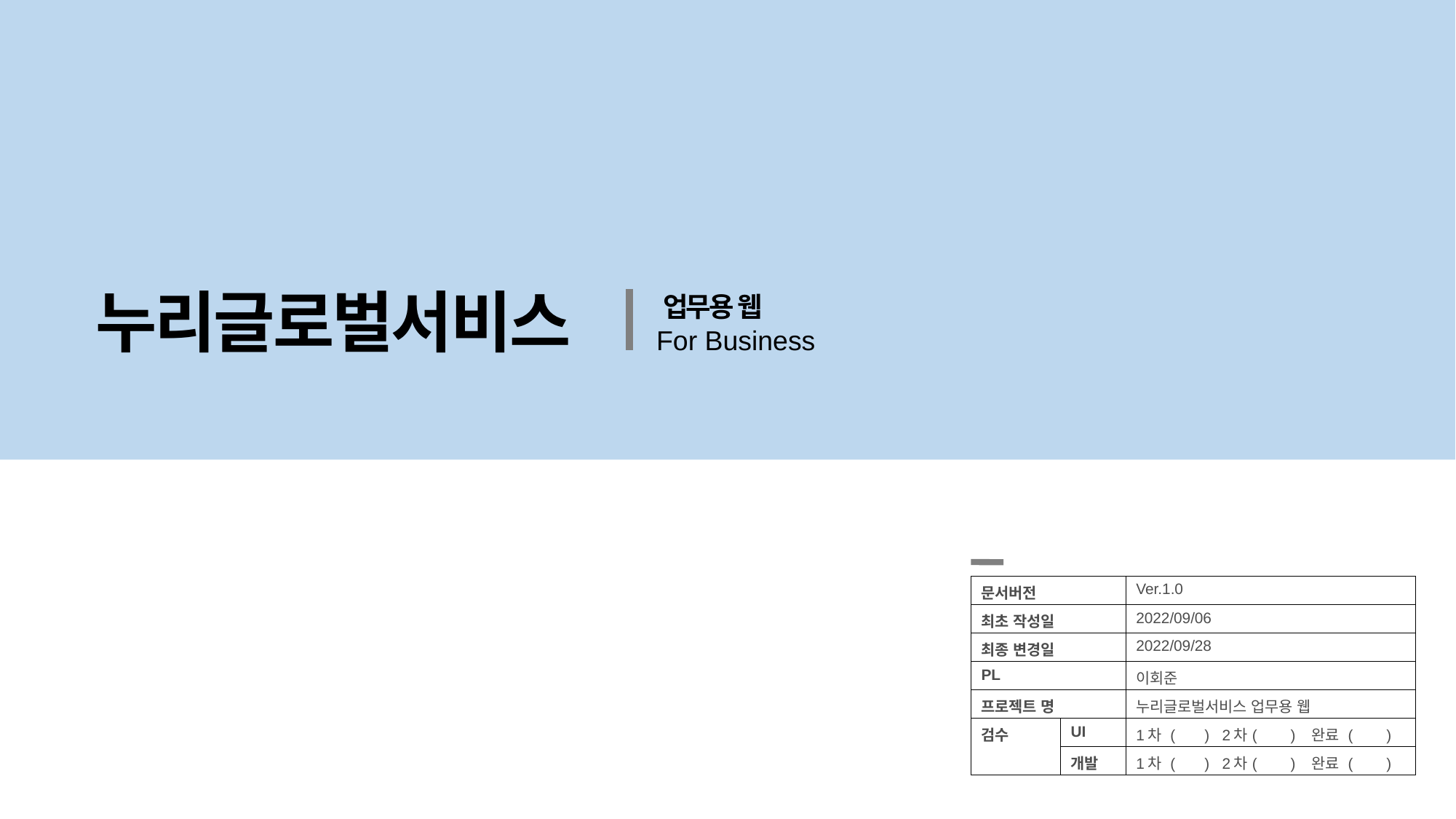

누리글로벌서비스
업무용 웹
For Business
| 문서버전 |  | Ver.1.0 |
| --- | --- | --- |
| 최초 작성일 |  | 2022/09/06 |
| 최종 변경일 |  | 2022/09/28 |
| PL |  | 이회준 |
| 프로젝트 명 |  | 누리글로벌서비스 업무용 웹 |
| 검수 | UI | 1차 ( ) 2차( ) 완료 ( ) |
|  | 개발 | 1차 ( ) 2차( ) 완료 ( ) |